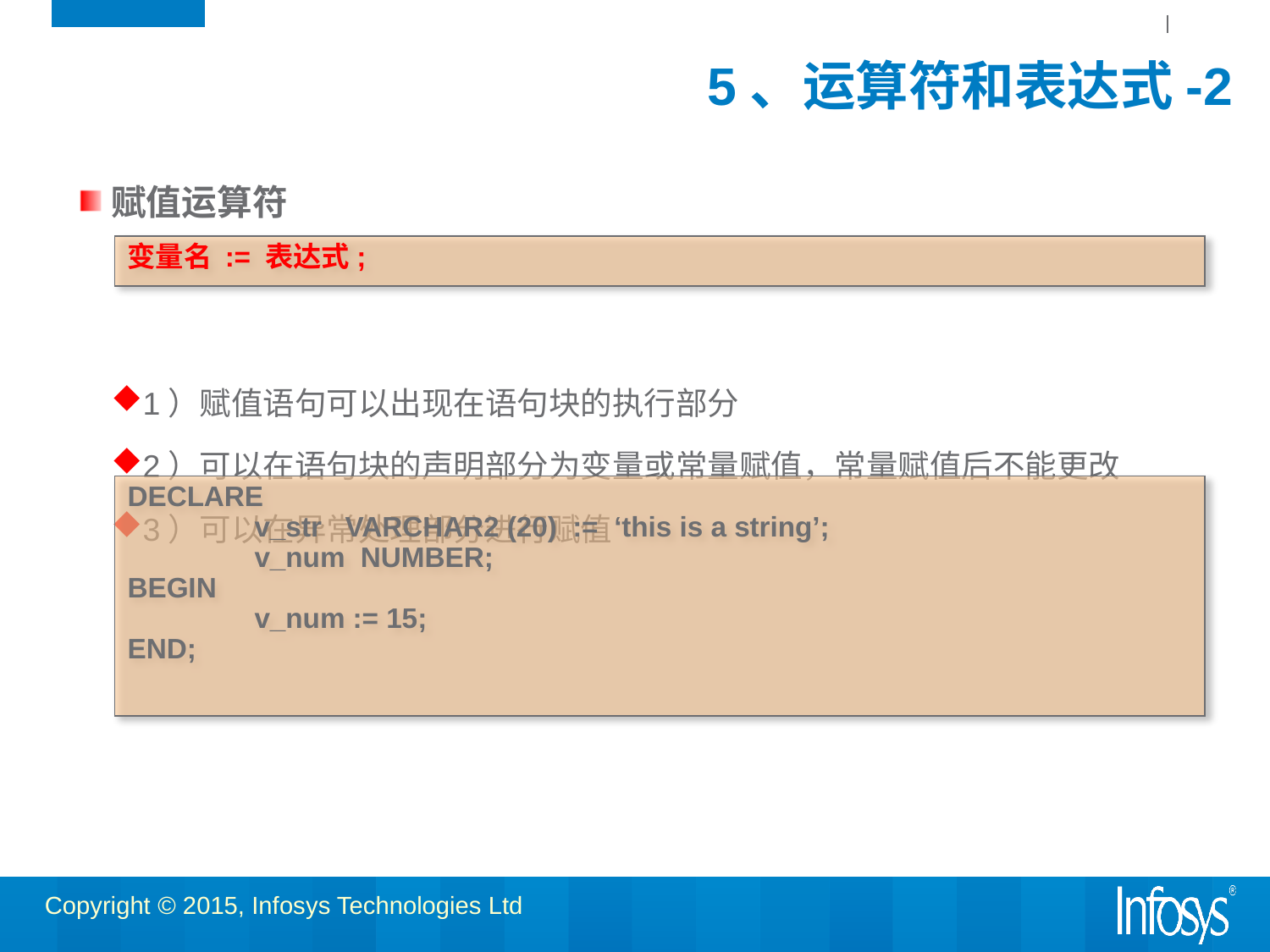

# 5、运算符和表达式-2
赋值运算符

1）赋值语句可以出现在语句块的执行部分
2）可以在语句块的声明部分为变量或常量赋值，常量赋值后不能更改
3）可以在异常处理部分进行赋值
变量名 := 表达式;
DECLARE
	v_str   VARCHAR2 (20)  :=  ‘this is a string’;
	v_num  NUMBER;
BEGIN
	v_num := 15;
END;